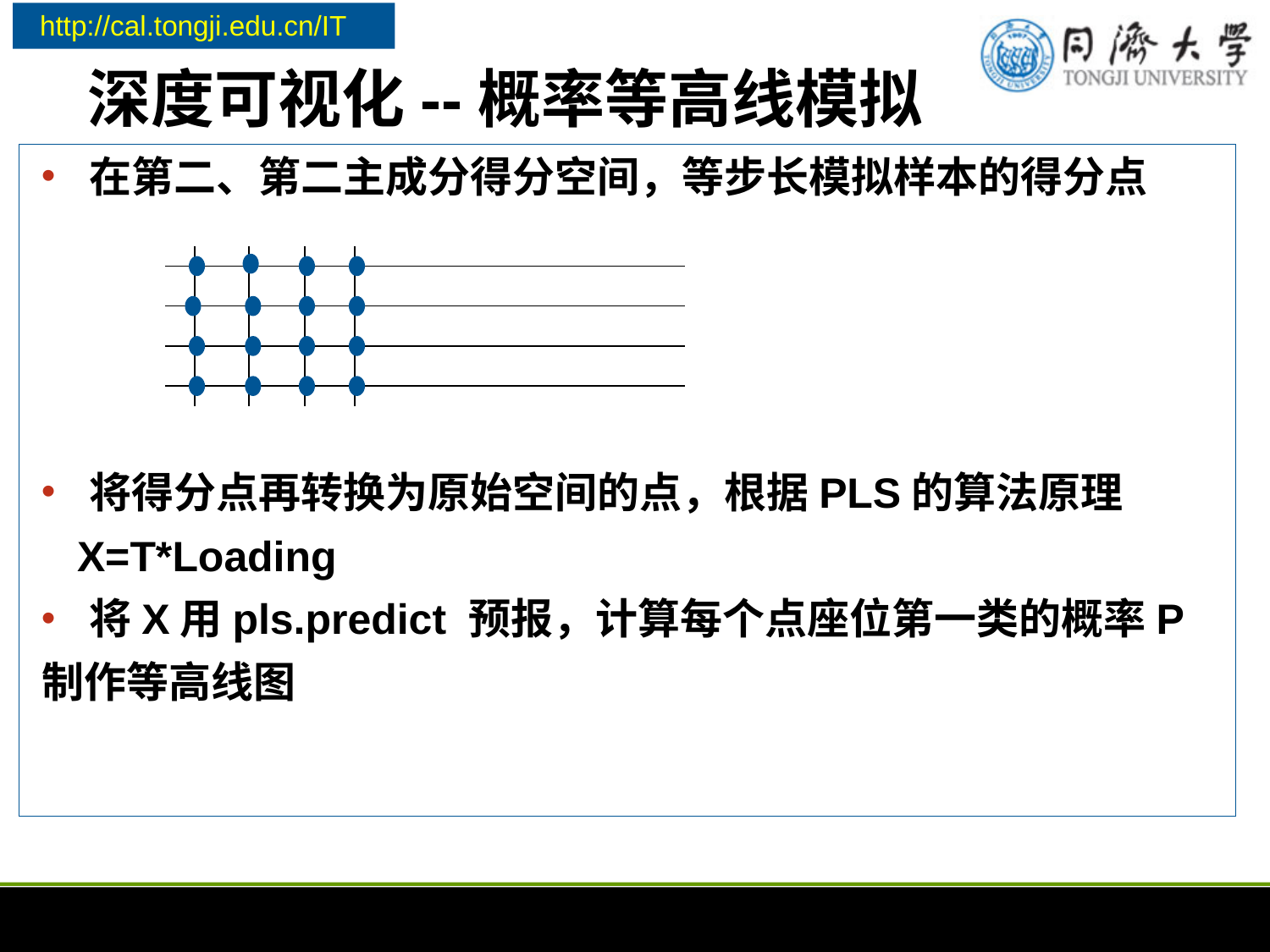

# 深度可视化--概率等高线模拟
在第二、第二主成分得分空间，等步长模拟样本的得分点

将得分点再转换为原始空间的点，根据PLS的算法原理
   X=T*Loading
将X用pls.predict 预报，计算每个点座位第一类的概率P
制作等高线图